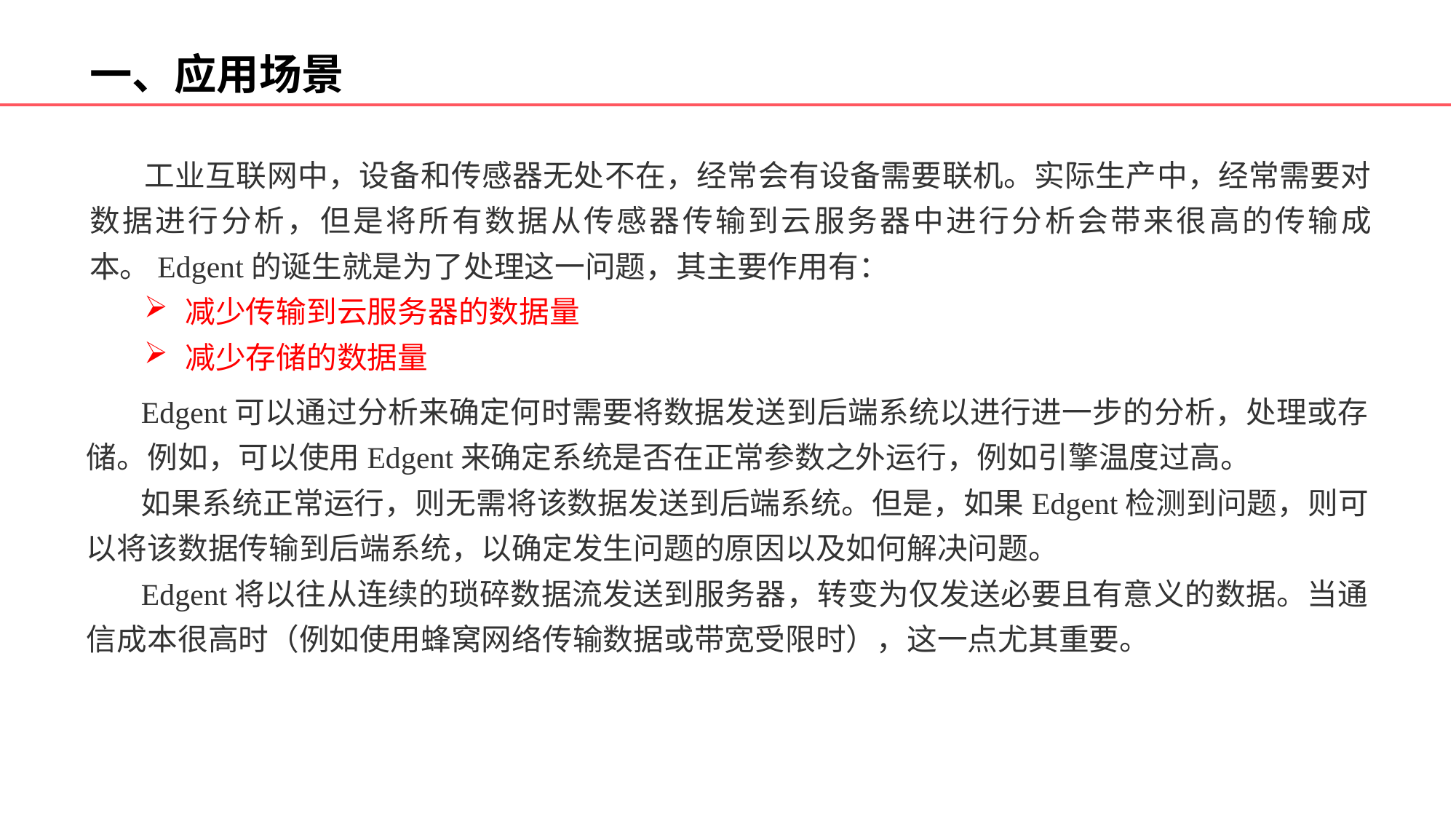

一、应用场景
工业互联网中，设备和传感器无处不在，经常会有设备需要联机。实际生产中，经常需要对数据进行分析，但是将所有数据从传感器传输到云服务器中进行分析会带来很高的传输成本。Edgent的诞生就是为了处理这一问题，其主要作用有：
减少传输到云服务器的数据量
减少存储的数据量
Edgent可以通过分析来确定何时需要将数据发送到后端系统以进行进一步的分析，处理或存储。例如，可以使用Edgent来确定系统是否在正常参数之外运行，例如引擎温度过高。
如果系统正常运行，则无需将该数据发送到后端系统。但是，如果Edgent检测到问题，则可以将该数据传输到后端系统，以确定发生问题的原因以及如何解决问题。
Edgent将以往从连续的琐碎数据流发送到服务器，转变为仅发送必要且有意义的数据。当通信成本很高时（例如使用蜂窝网络传输数据或带宽受限时），这一点尤其重要。